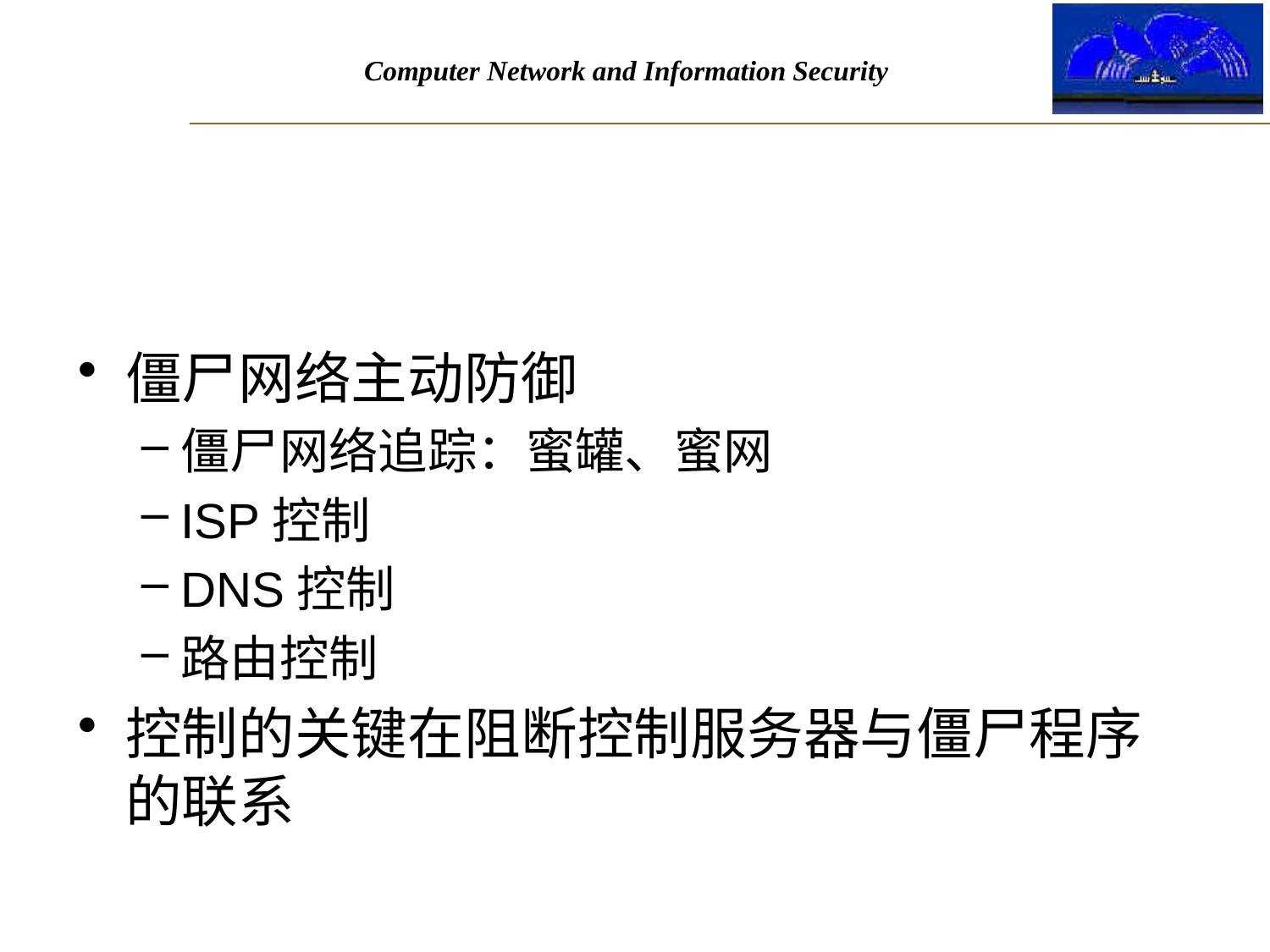

#
僵尸网络主动防御
僵尸网络追踪：蜜罐、蜜网
ISP控制
DNS控制
路由控制
控制的关键在阻断控制服务器与僵尸程序的联系